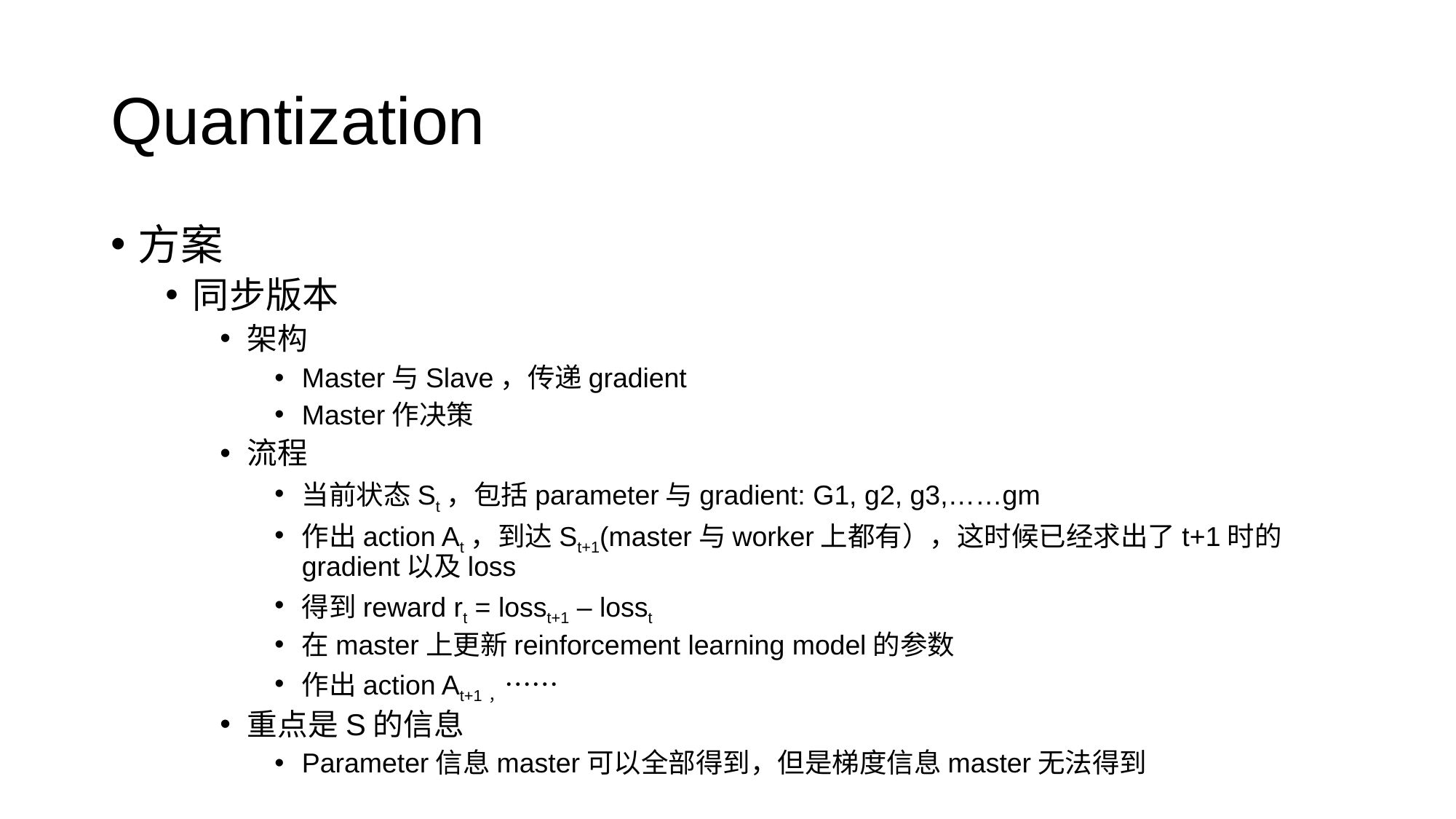

# Quantization
方案
同步版本
架构
Master与Slave，传递gradient
Master作决策
流程
当前状态St，包括parameter与gradient: G1, g2, g3,……gm
作出action At，到达St+1(master与worker上都有），这时候已经求出了t+1时的gradient以及loss
得到reward rt = losst+1 – losst
在master上更新reinforcement learning model的参数
作出action At+1，……
重点是S的信息
Parameter信息master可以全部得到，但是梯度信息master无法得到